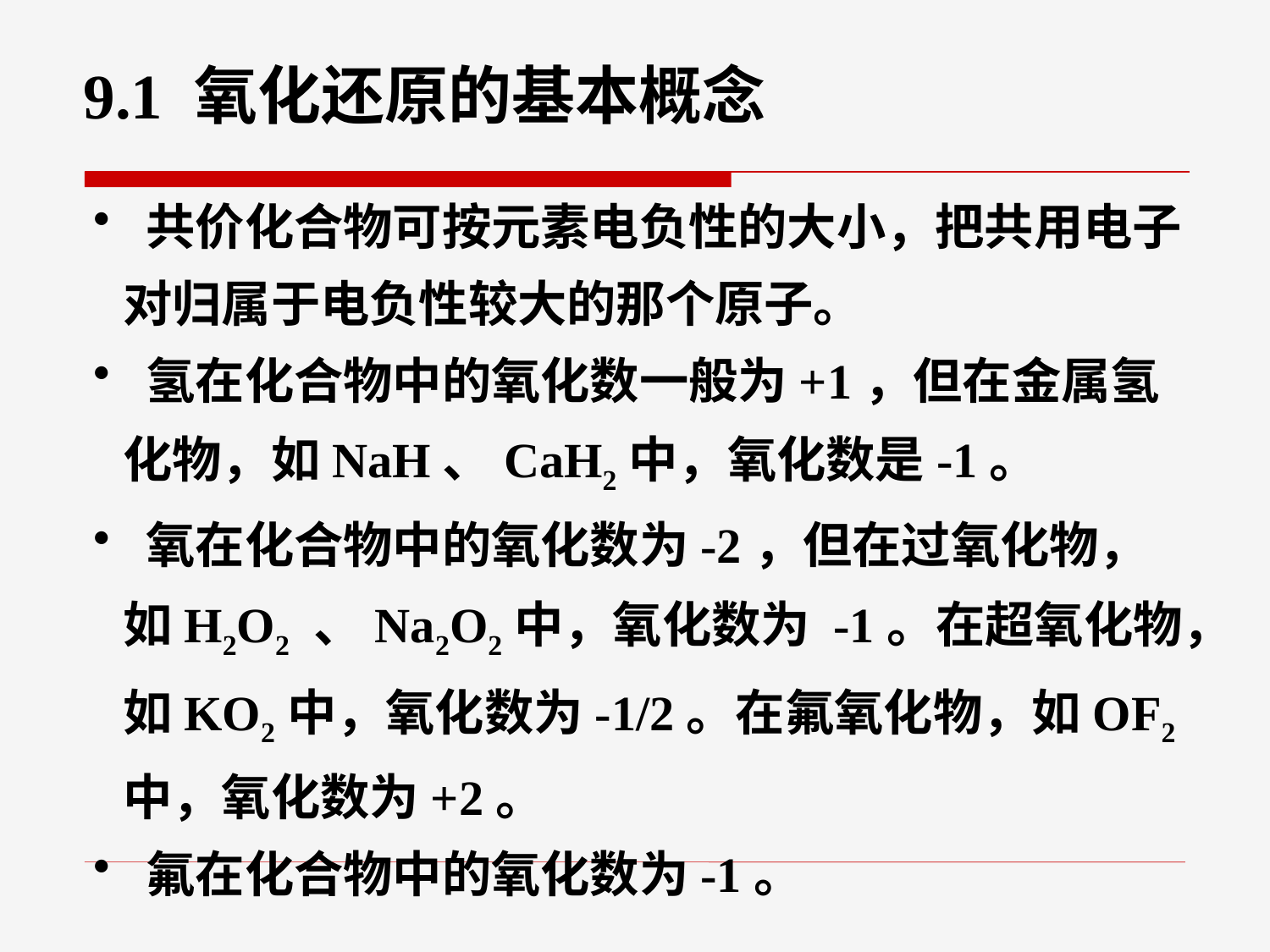

9.1 氧化还原的基本概念
 共价化合物可按元素电负性的大小，把共用电子对归属于电负性较大的那个原子。
 氢在化合物中的氧化数一般为+1，但在金属氢化物，如NaH、CaH2中，氧化数是-1。
 氧在化合物中的氧化数为-2，但在过氧化物，如H2O2 、Na2O2中，氧化数为 -1。在超氧化物，如KO2中，氧化数为-1/2。在氟氧化物，如OF2中，氧化数为+2。
 氟在化合物中的氧化数为-1。